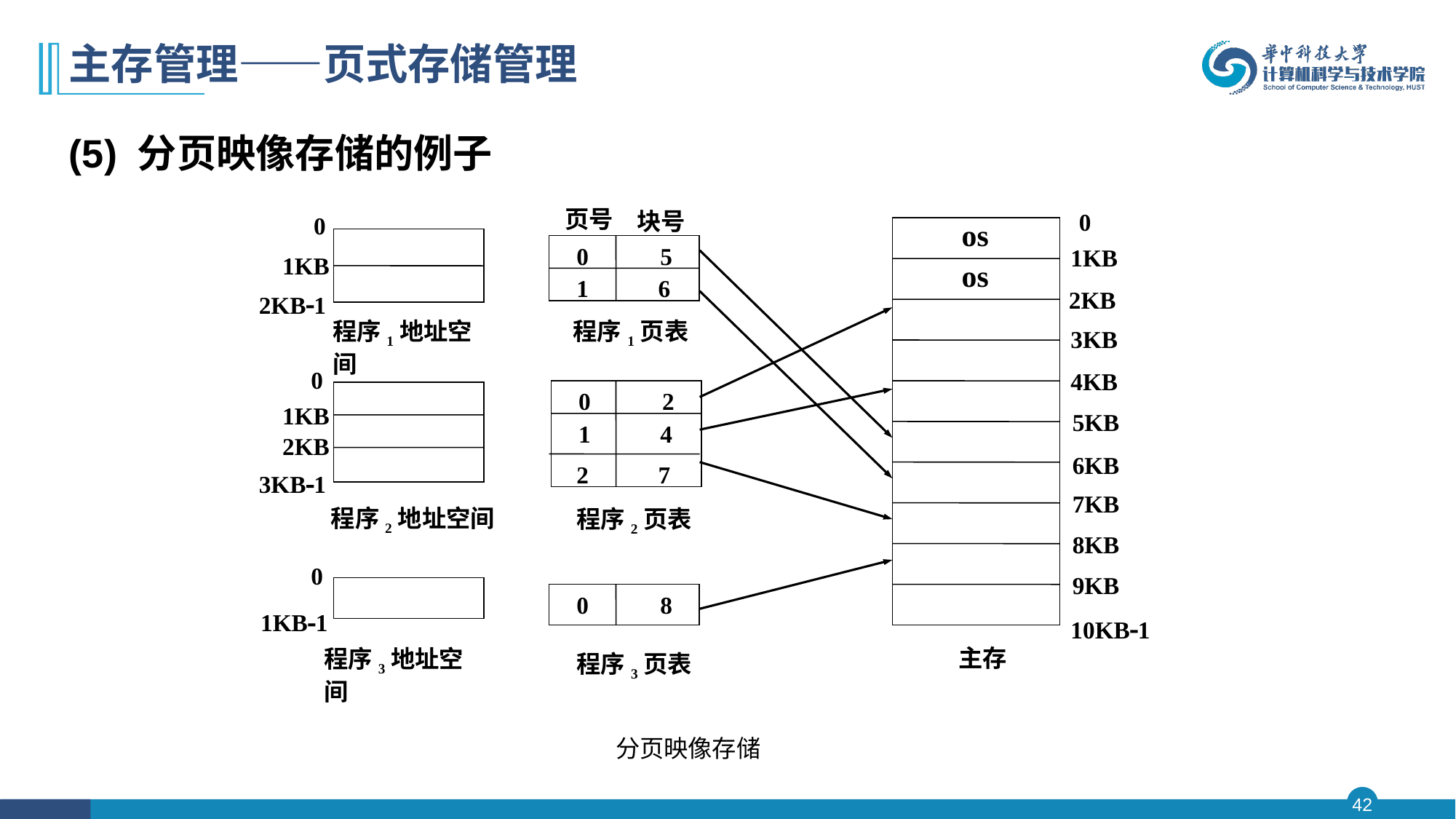

# 主存管理——页式存储管理
(5) 分页映像存储的例子
页号
块号
0
0

os

0

5
1KB
1KB

os

1
6
2KB
2KB−1

程序1地址空间
程序1页表
3KB

0
4KB

0

2

1KB
5KB

1
4

2KB
6KB

2
7

3KB−1
7KB
程序2地址空间
程序2页表

8KB

0

9KB

0

8

1KB−1
10KB−1
主存
程序3地址空间
程序3页表
分页映像存储